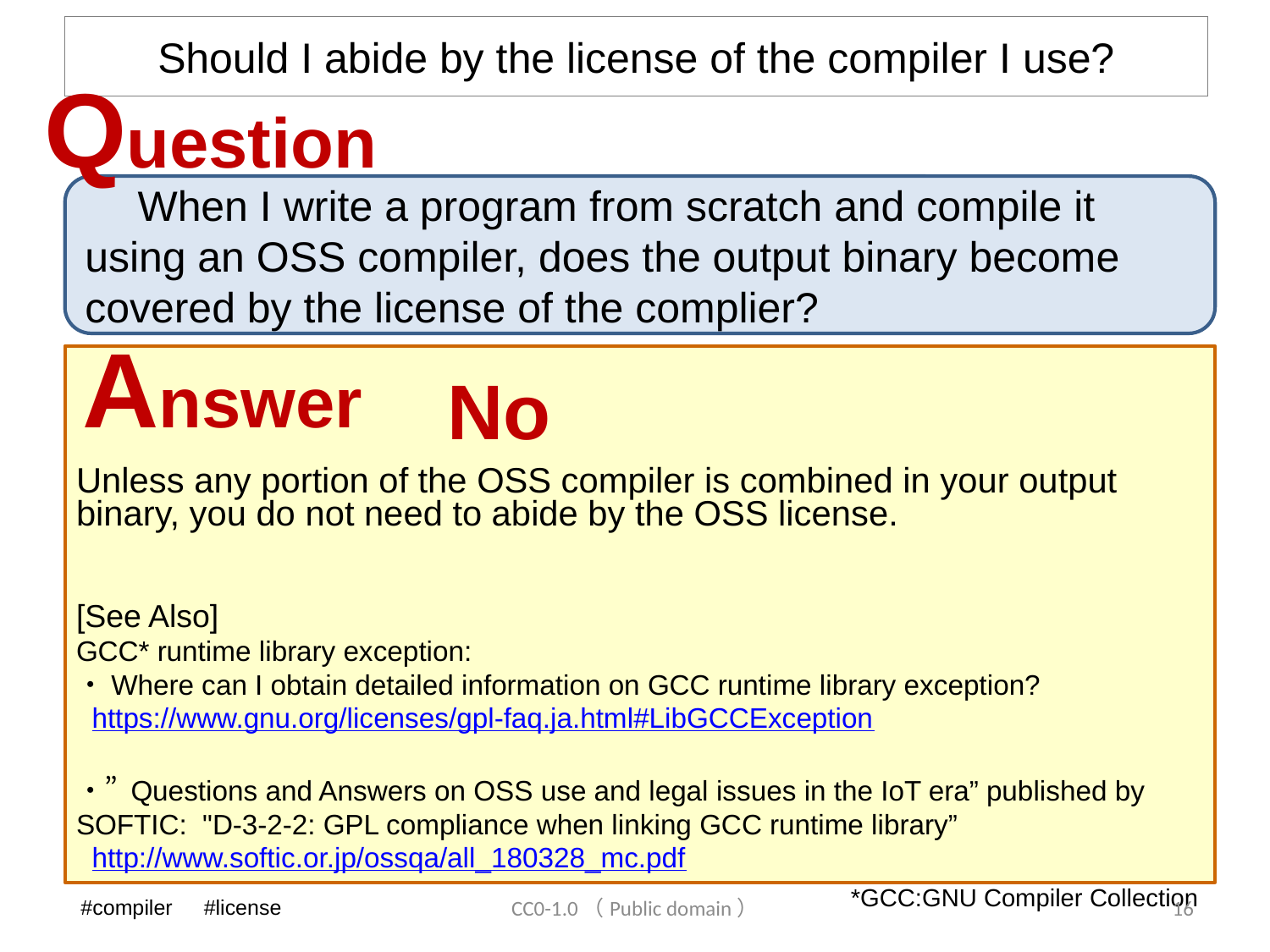

# Should I abide by the license of the compiler I use?
Question
　When I write a program from scratch and compile it using an OSS compiler, does the output binary become covered by the license of the complier?
Answer

No
Unless any portion of the OSS compiler is combined in your output binary, you do not need to abide by the OSS license.
[See Also]
GCC* runtime library exception:
・Where can I obtain detailed information on GCC runtime library exception?
  https://www.gnu.org/licenses/gpl-faq.ja.html#LibGCCException
・” Questions and Answers on OSS use and legal issues in the IoT era” published by SOFTIC:  "D-3-2-2: GPL compliance when linking GCC runtime library”
  http://www.softic.or.jp/ossqa/all_180328_mc.pdf

*GCC:GNU Compiler Collection
CC0-1.0（Public domain）
16
#compiler　#license